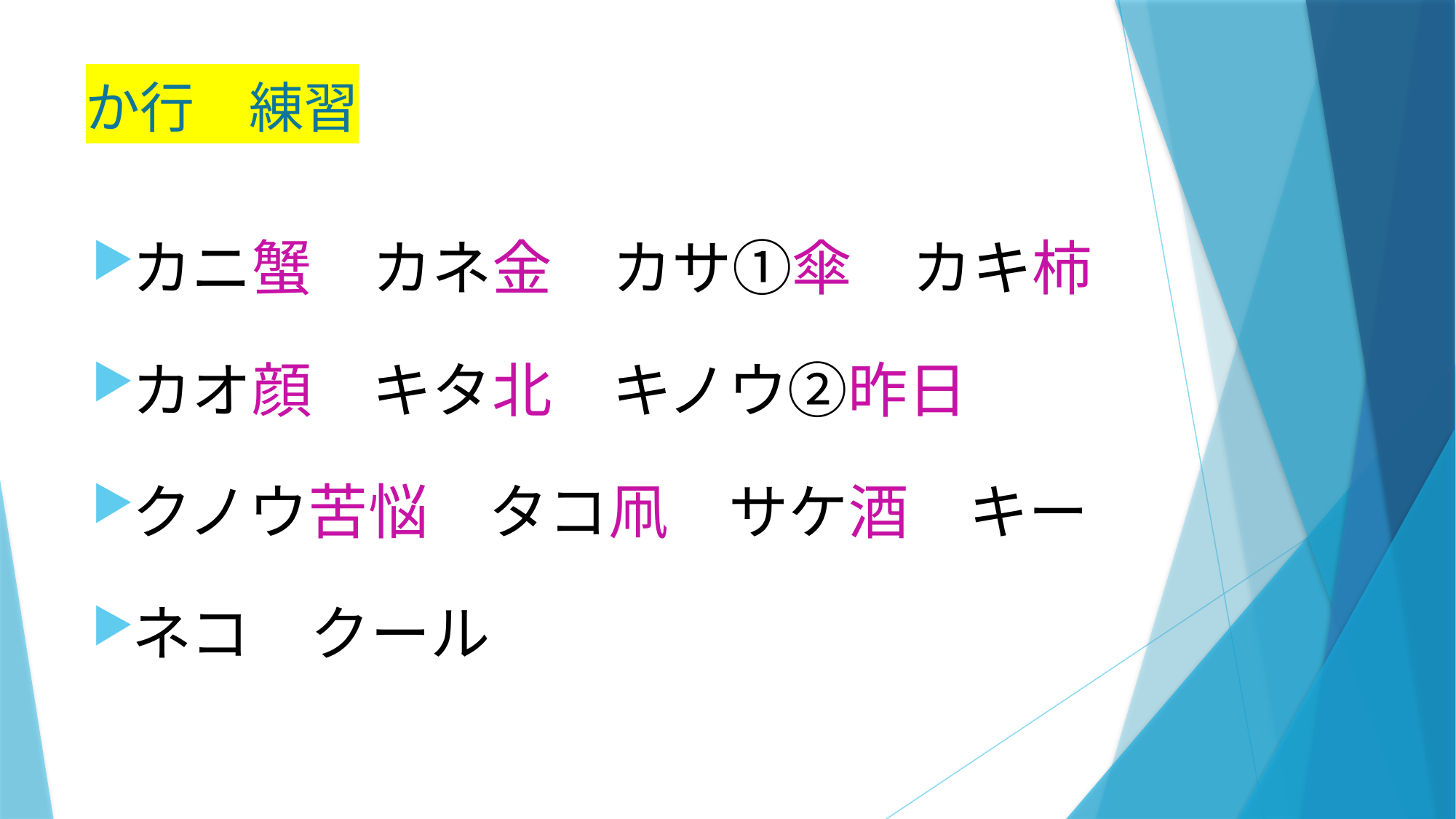

# か行　練習
カニ蟹　カネ金　カサ①傘　カキ柿
カオ顔　キタ北　キノウ②昨日
クノウ苦悩　タコ凧　サケ酒　キー
ネコ　クール